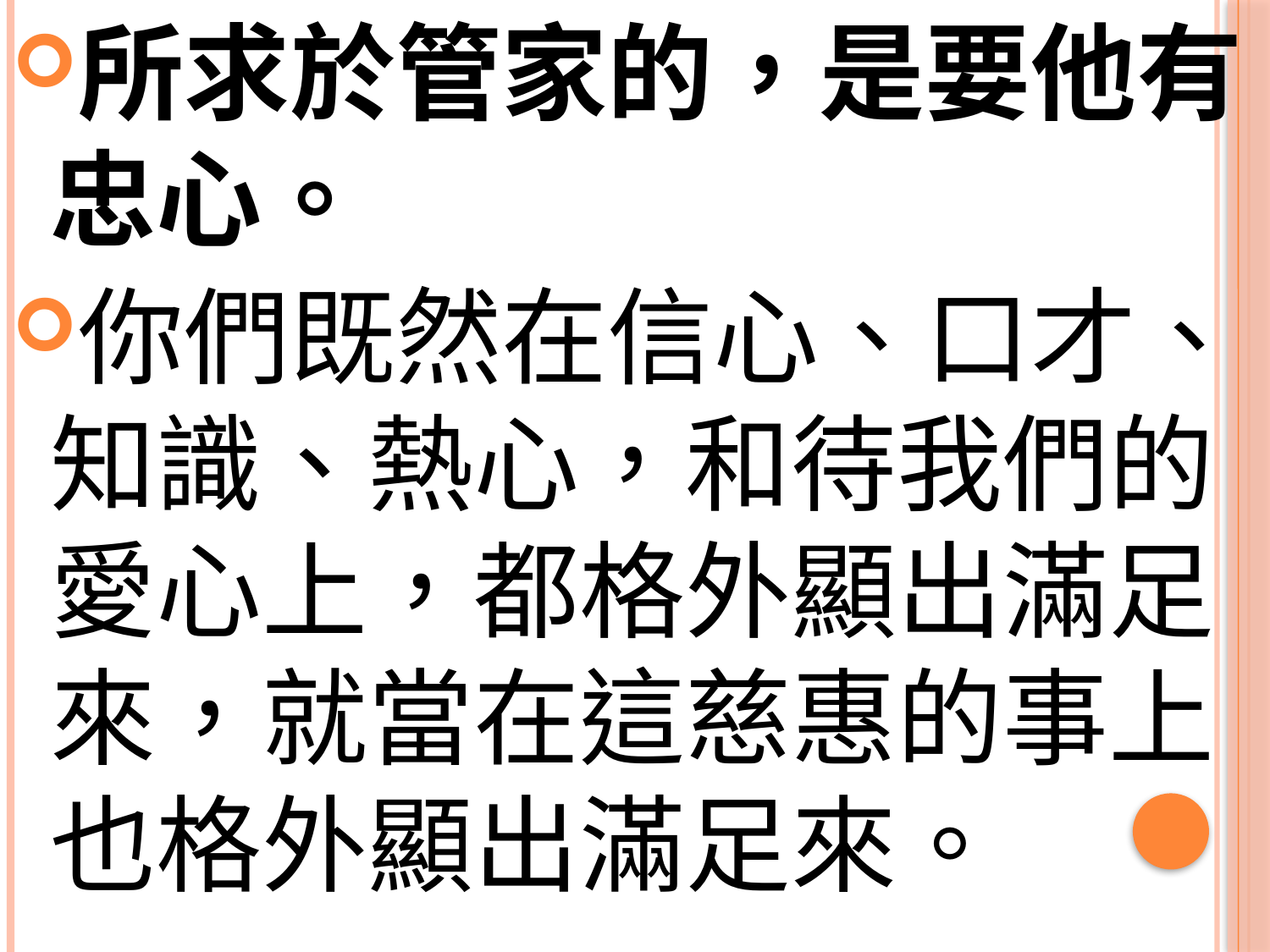

所求於管家的，是要他有忠心。
你們既然在信心、口才、知識、熱心，和待我們的愛心上，都格外顯出滿足來，就當在這慈惠的事上也格外顯出滿足來。